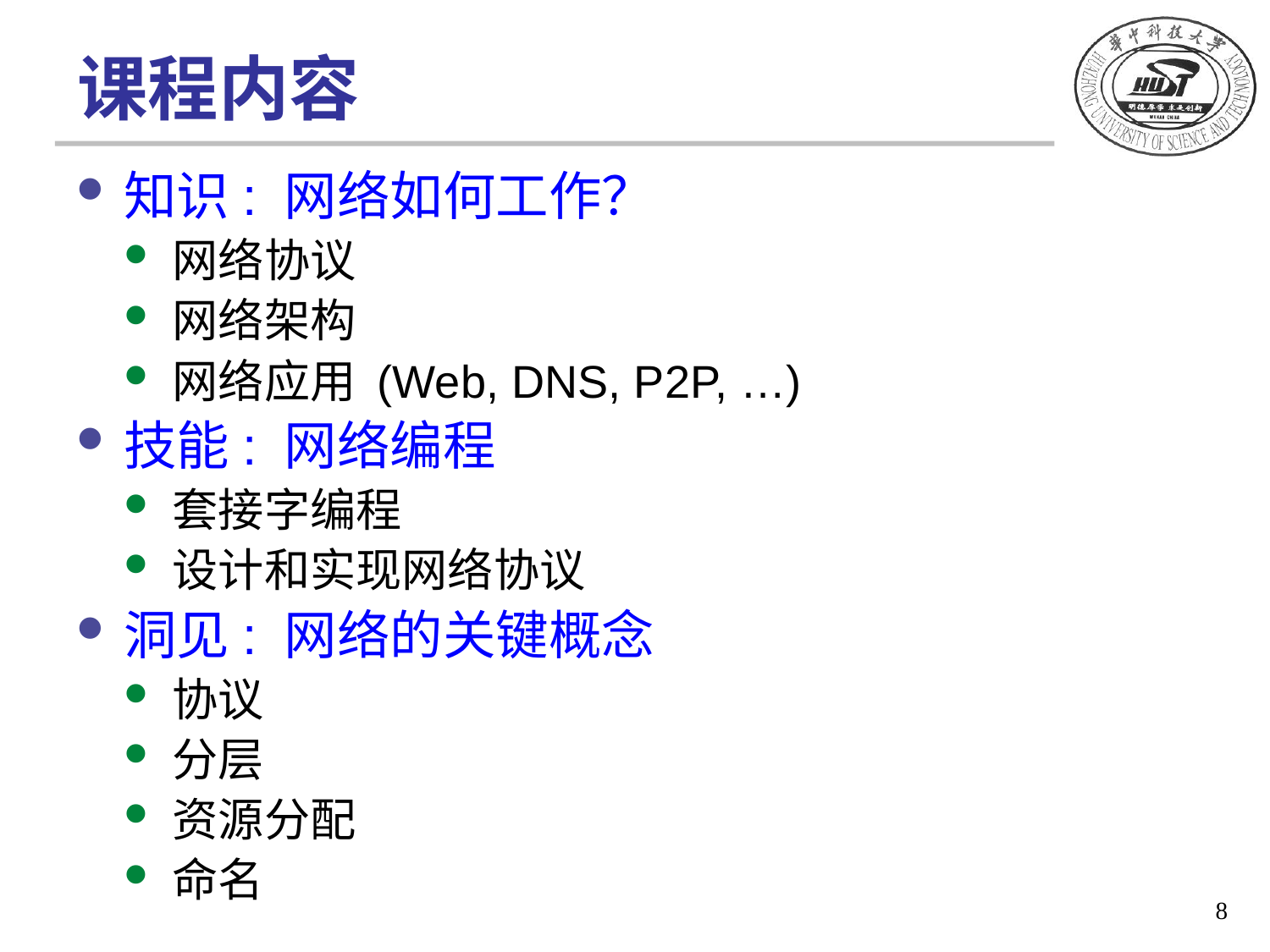

# 课程内容
知识: 网络如何工作？
网络协议
网络架构
网络应用 (Web, DNS, P2P, …)
技能: 网络编程
套接字编程
设计和实现网络协议
洞见: 网络的关键概念
协议
分层
资源分配
命名
8